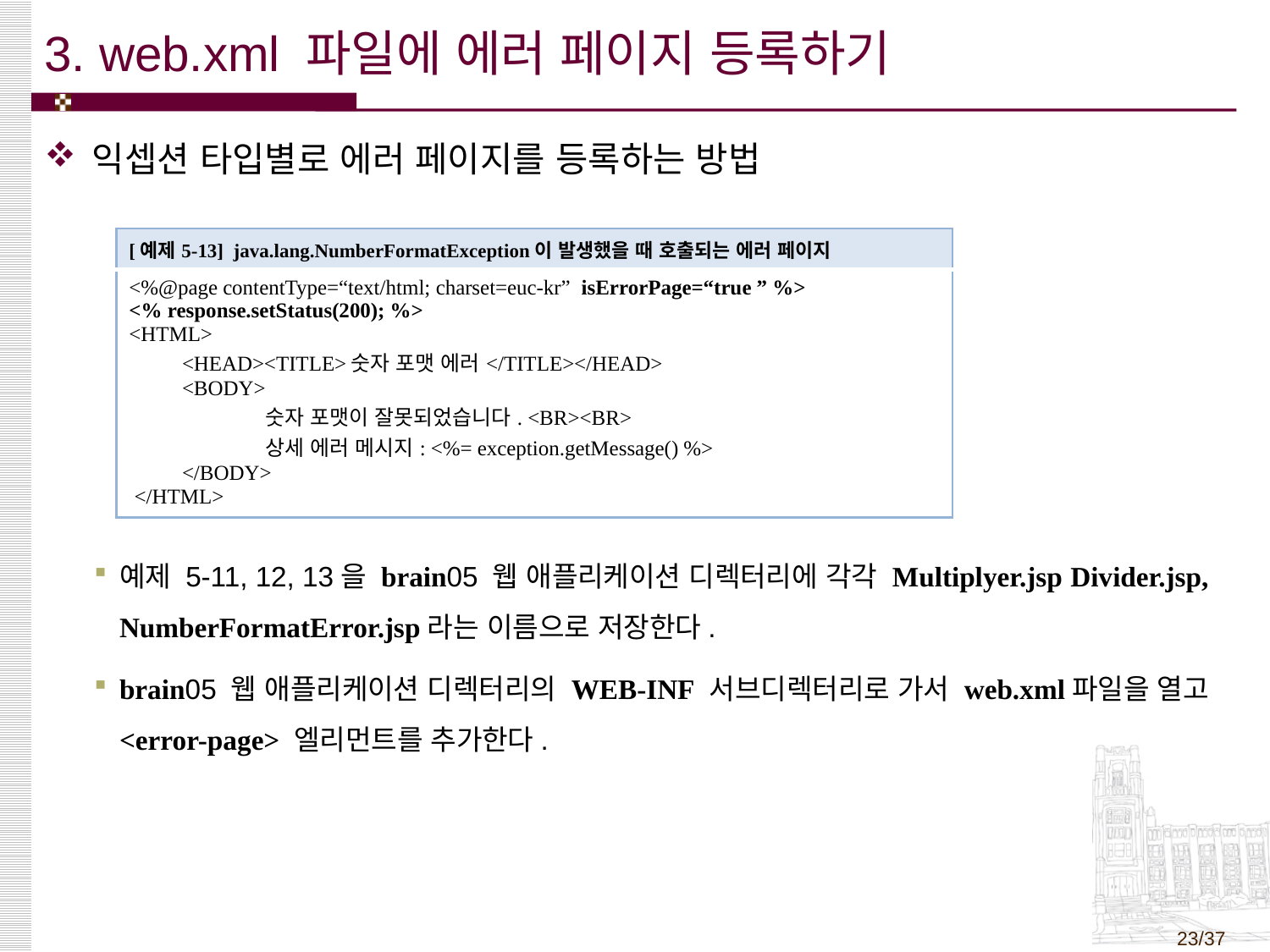

# 3. web.xml 파일에 에러 페이지 등록하기
익셉션 타입별로 에러 페이지를 등록하는 방법

예제 5-11, 12, 13을 brain05 웹 애플리케이션 디렉터리에 각각 Multiplyer.jsp Divider.jsp, NumberFormatError.jsp라는 이름으로 저장한다.
brain05 웹 애플리케이션 디렉터리의 WEB-INF 서브디렉터리로 가서 web.xml파일을 열고 <error-page> 엘리먼트를 추가한다.

| [예제5-13] java.lang.NumberFormatException이 발생했을 때 호출되는 에러 페이지 |
| --- |
| <%@page contentType=“text/html; charset=euc-kr” isErrorPage=“true ” %> <% response.setStatus(200); %> <HTML> <HEAD><TITLE>숫자 포맷 에러</TITLE></HEAD> <BODY> 숫자 포맷이 잘못되었습니다. <BR><BR> 상세 에러 메시지: <%= exception.getMessage() %> </BODY> </HTML> |